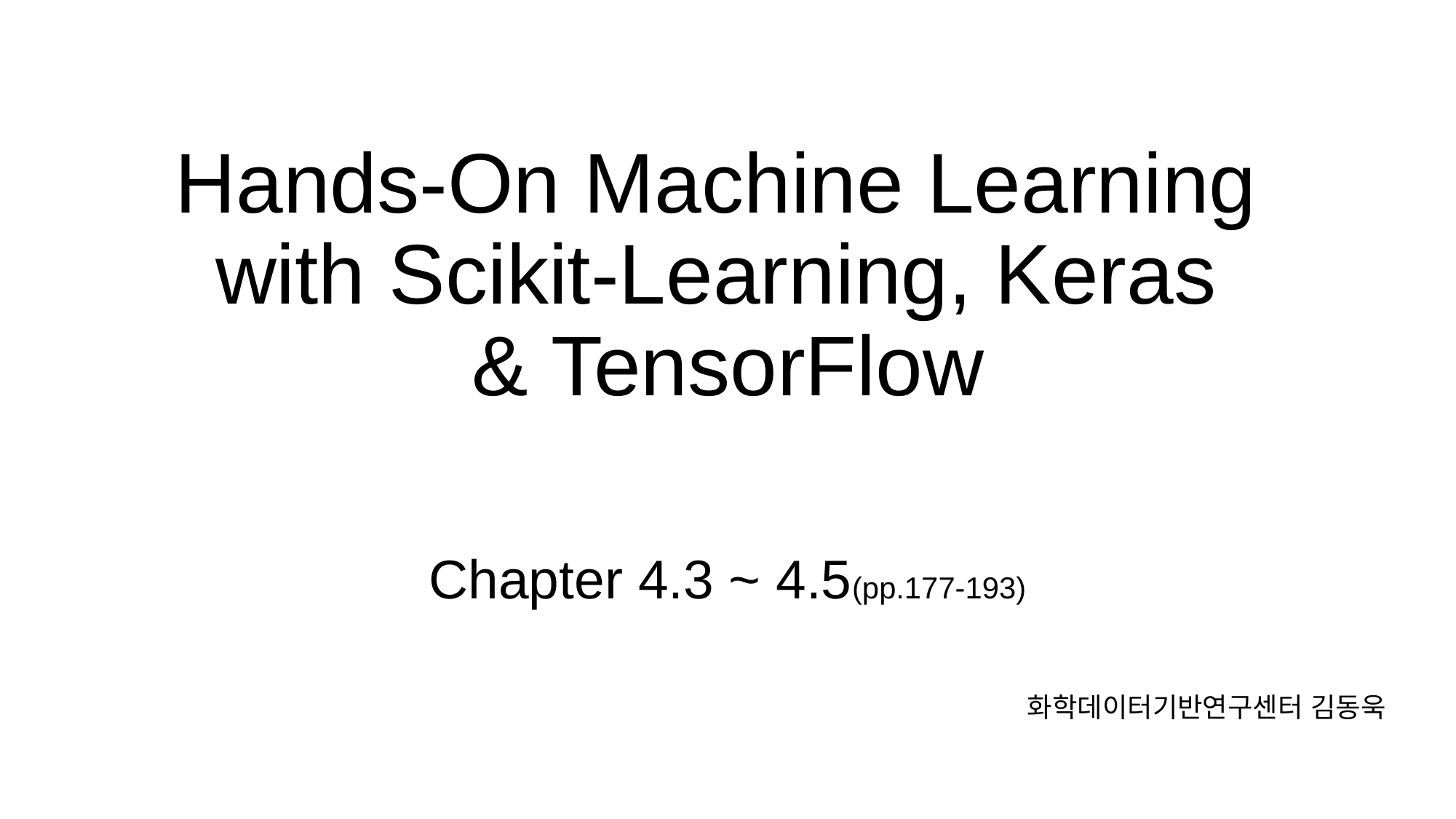

# Hands-On Machine Learning  with Scikit-Learning, Keras  & TensorFlow

Chapter 4.3 ~ 4.5(pp.177-193)
화학데이터기반연구센터 김동욱